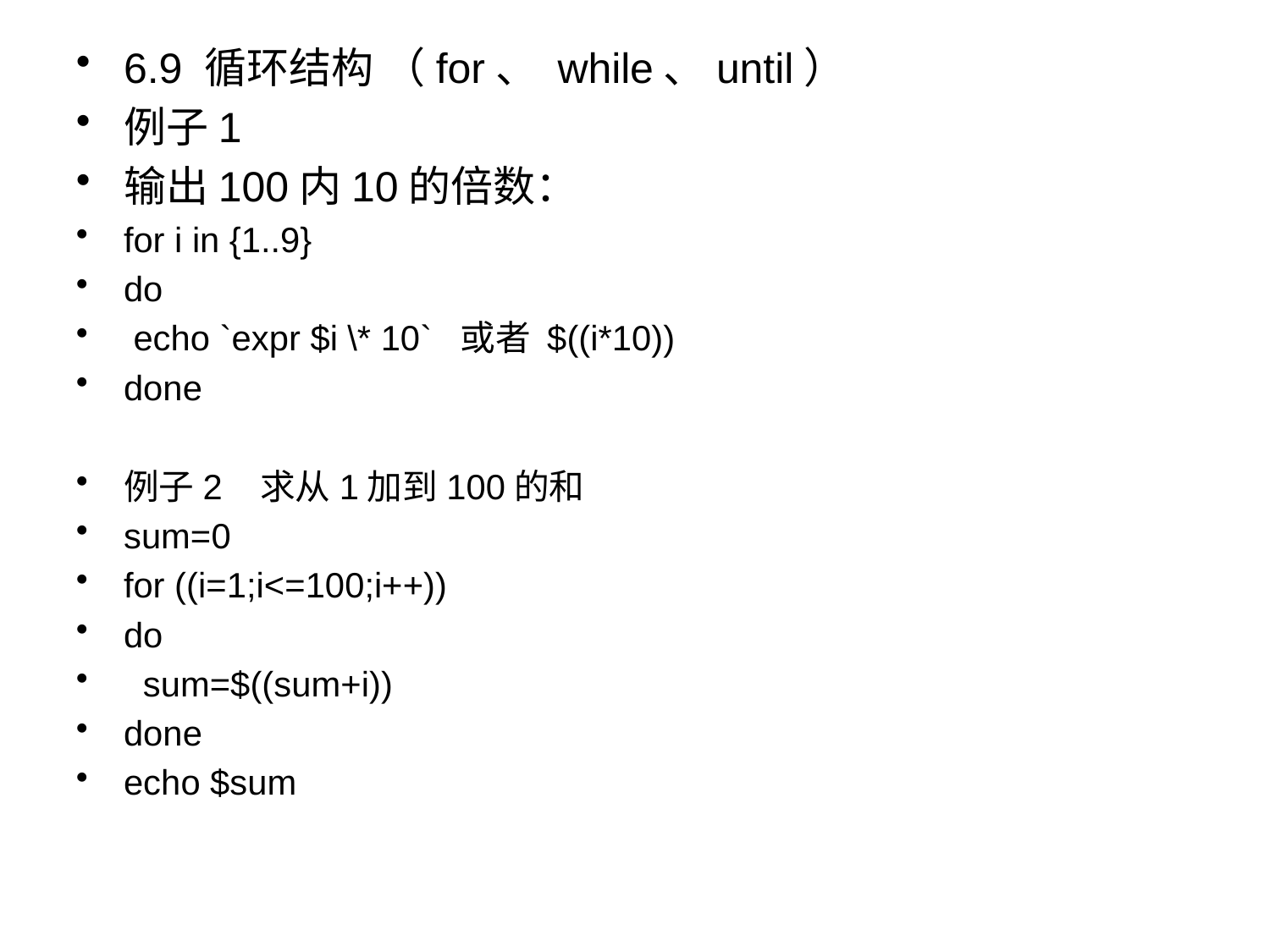

6.9 循环结构 （for、 while、until）
例子1
输出100内10的倍数：
for i in {1..9}
do
 echo `expr $i \* 10`  或者 $((i*10))
done

例子2   求从1加到100的和
sum=0
for ((i=1;i<=100;i++))
do
  sum=$((sum+i))
done
echo $sum